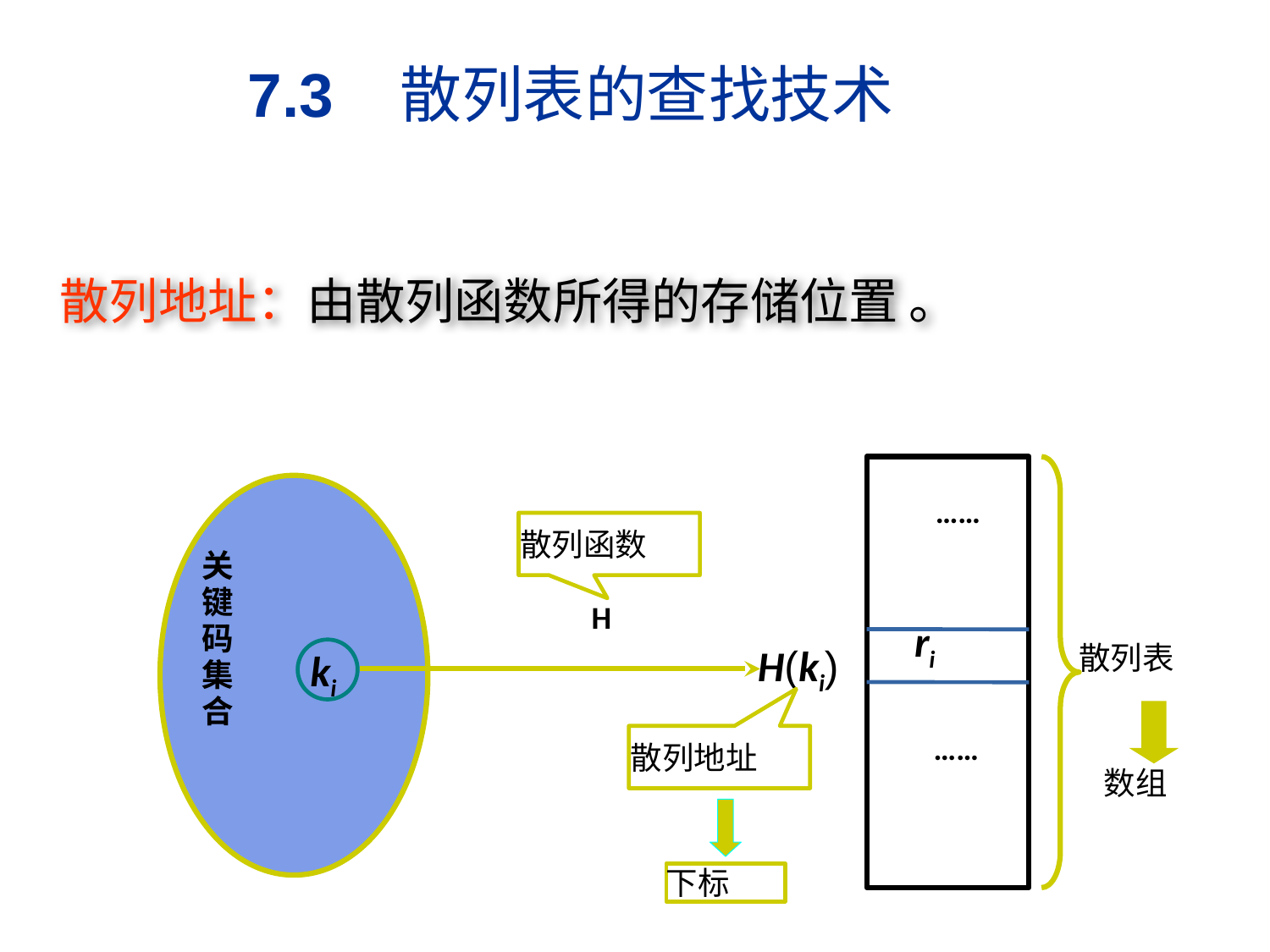

7.3   散列表的查找技术
散列地址：由散列函数所得的存储位置 。

散列表

     ri

……

散列函数
关键码集合
H

H(ki)

ki

散列地址

数组
……

下标